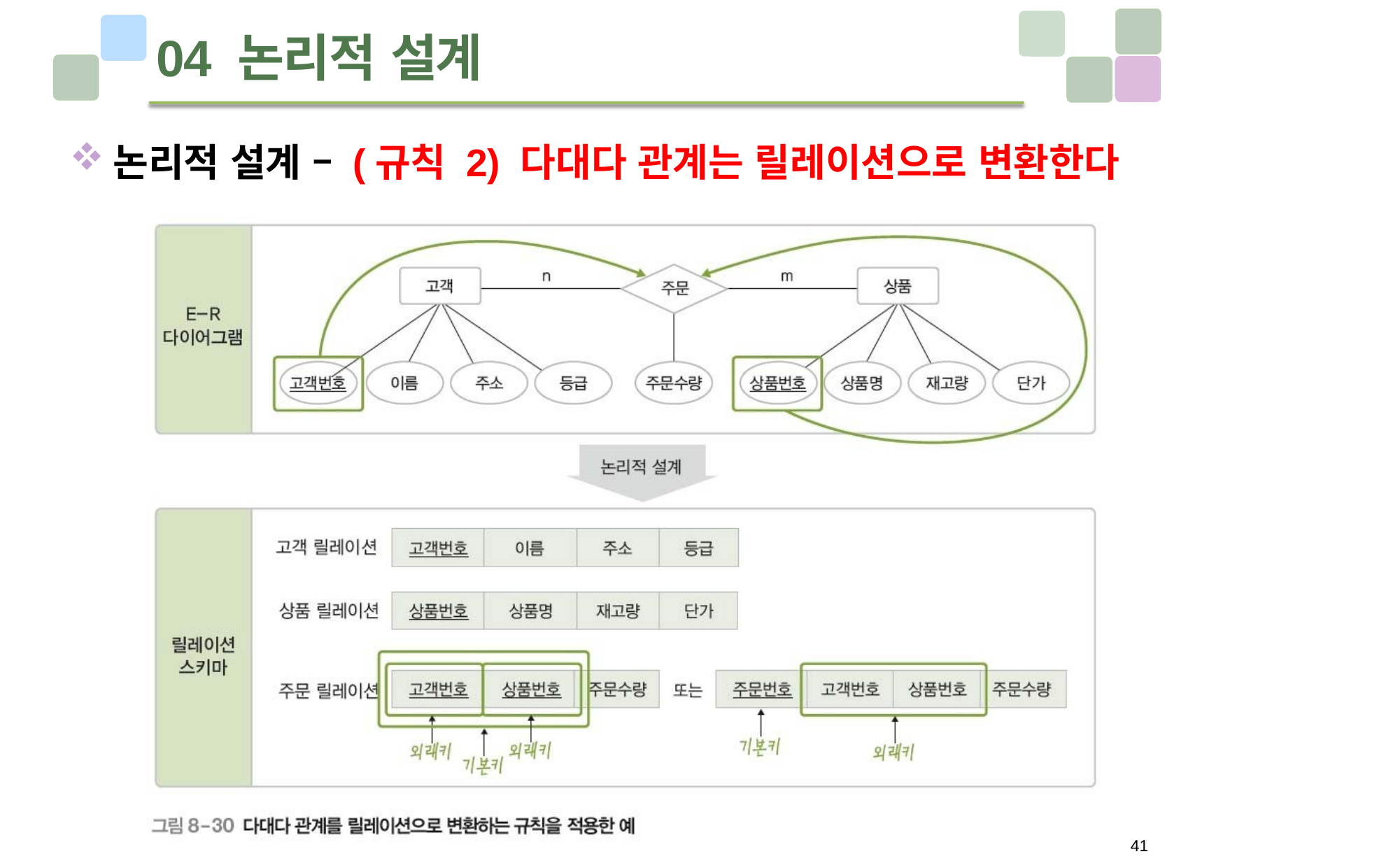

# 04 논리적 설계
논리적 설계 – (규칙 2) 다대다 관계는 릴레이션으로 변환한다

41